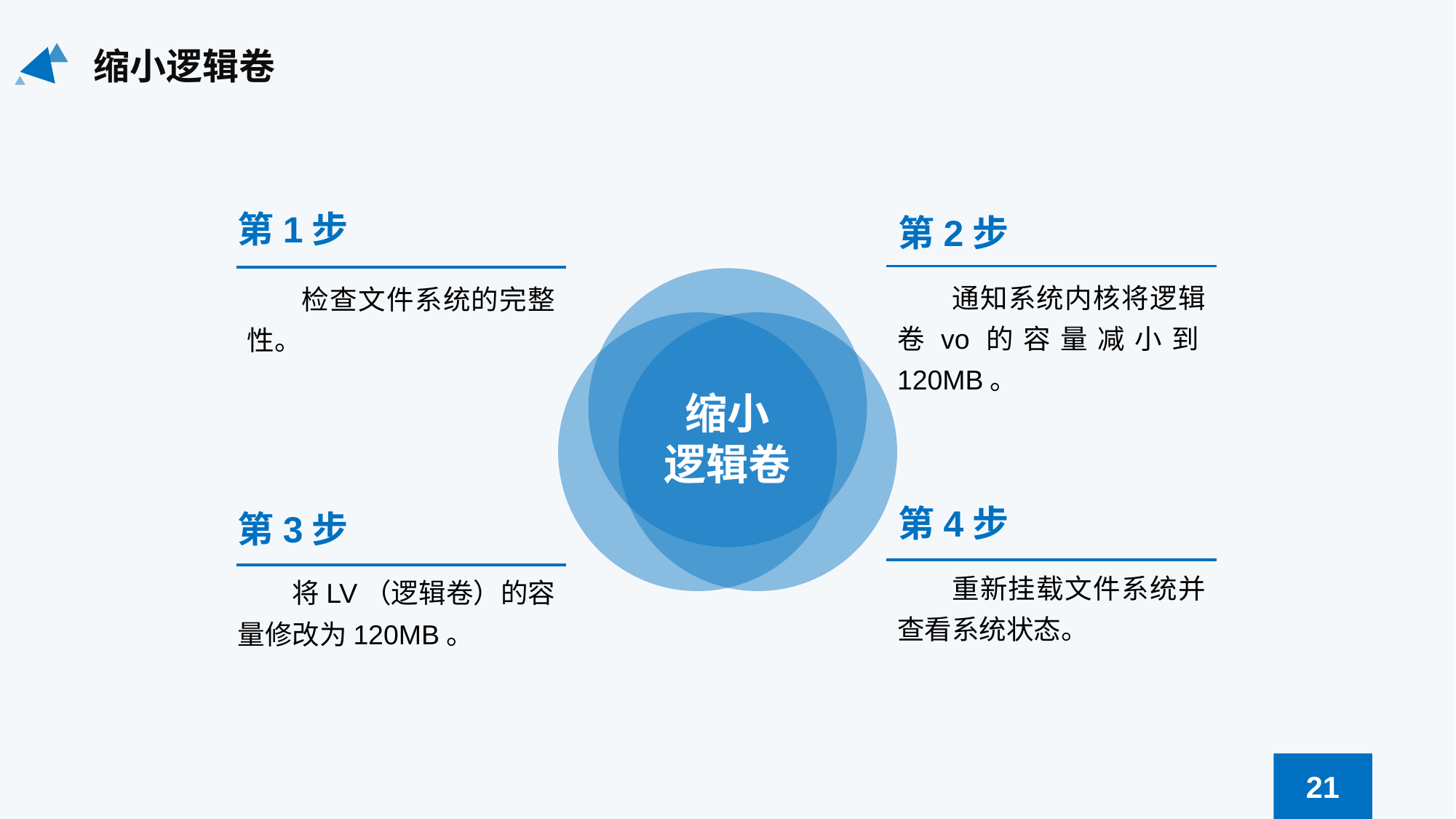

缩小逻辑卷

第1步
第2步
通知系统内核将逻辑卷vo的容量减小到120MB。

检查文件系统的完整性。

缩小
逻辑卷
第4步
第3步
重新挂载文件系统并查看系统状态。
将LV（逻辑卷）的容量修改为120MB。

21